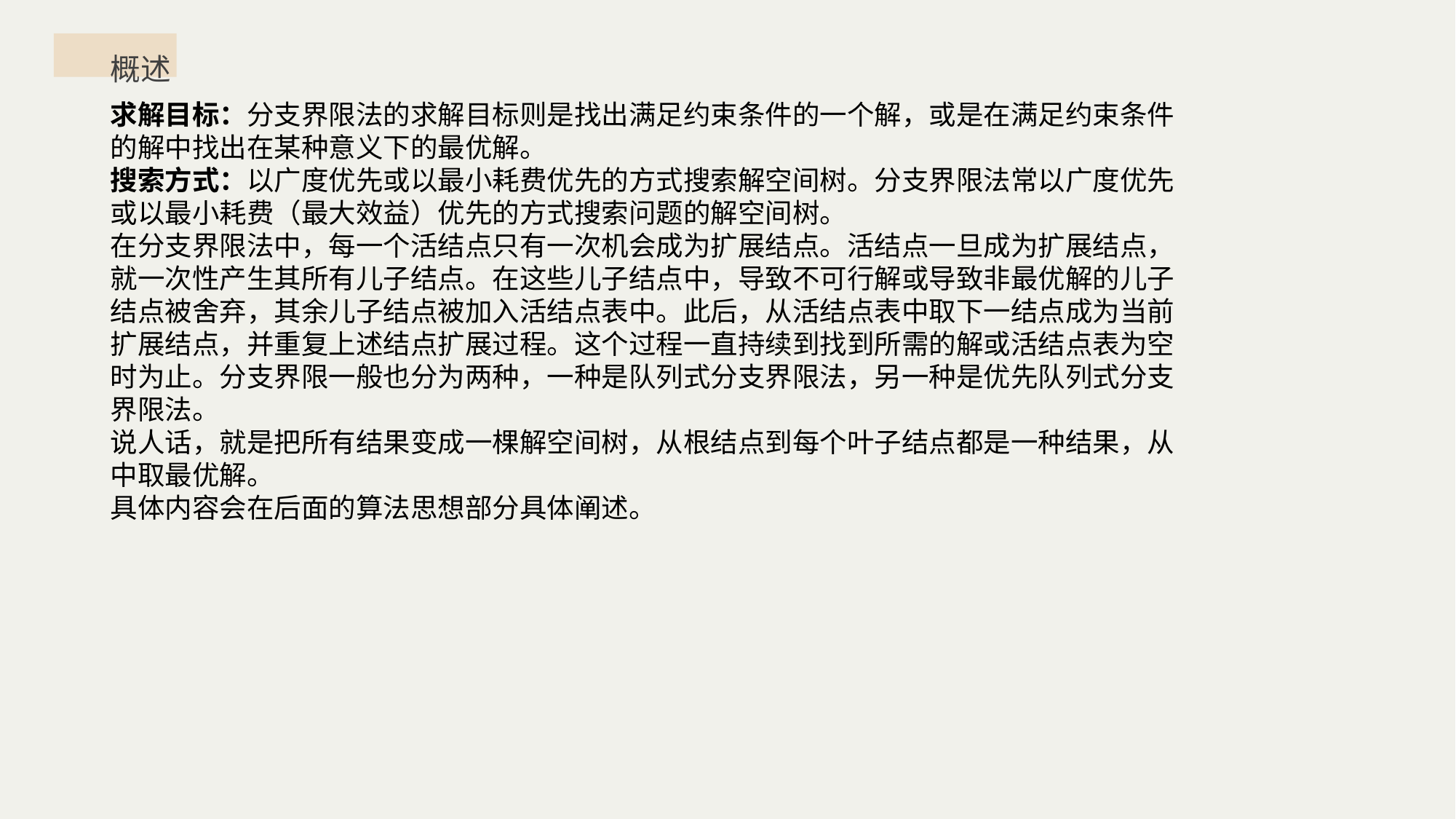

概述

求解目标：分支界限法的求解目标则是找出满足约束条件的一个解，或是在满足约束条件的解中找出在某种意义下的最优解。
搜索方式：以广度优先或以最小耗费优先的方式搜索解空间树。分支界限法常以广度优先或以最小耗费（最大效益）优先的方式搜索问题的解空间树。
在分支界限法中，每一个活结点只有一次机会成为扩展结点。活结点一旦成为扩展结点，就一次性产生其所有儿子结点。在这些儿子结点中，导致不可行解或导致非最优解的儿子结点被舍弃，其余儿子结点被加入活结点表中。此后，从活结点表中取下一结点成为当前扩展结点，并重复上述结点扩展过程。这个过程一直持续到找到所需的解或活结点表为空时为止。分支界限一般也分为两种，一种是队列式分支界限法，另一种是优先队列式分支界限法。
说人话，就是把所有结果变成一棵解空间树，从根结点到每个叶子结点都是一种结果，从中取最优解。
具体内容会在后面的算法思想部分具体阐述。